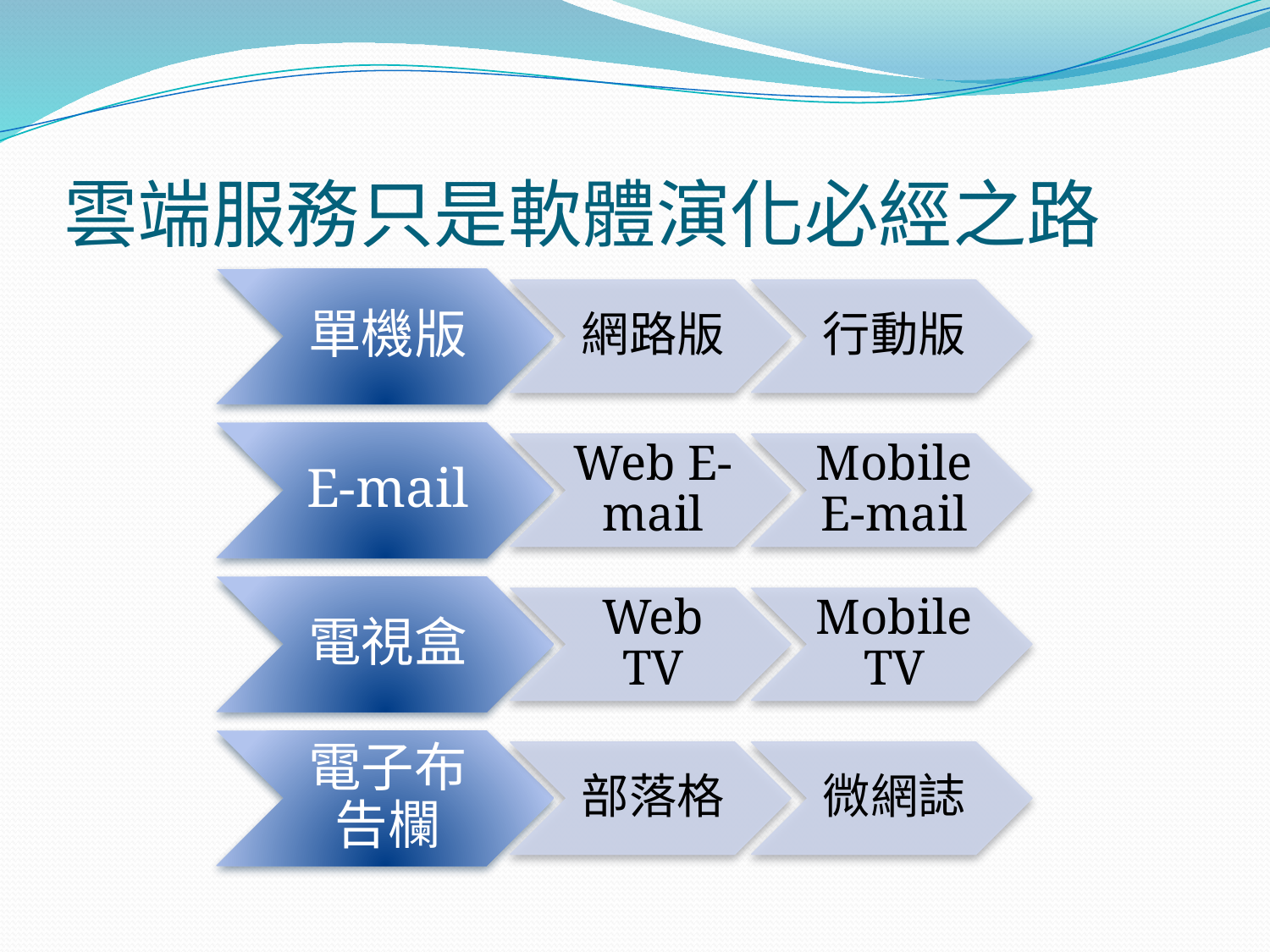

# 雲端服務只是軟體演化必經之路
單機版
網路版
行動版
E-mail
Web E-mail
Mobile E-mail
電視盒
Web TV
Mobile TV
電子布告欄
部落格
微網誌